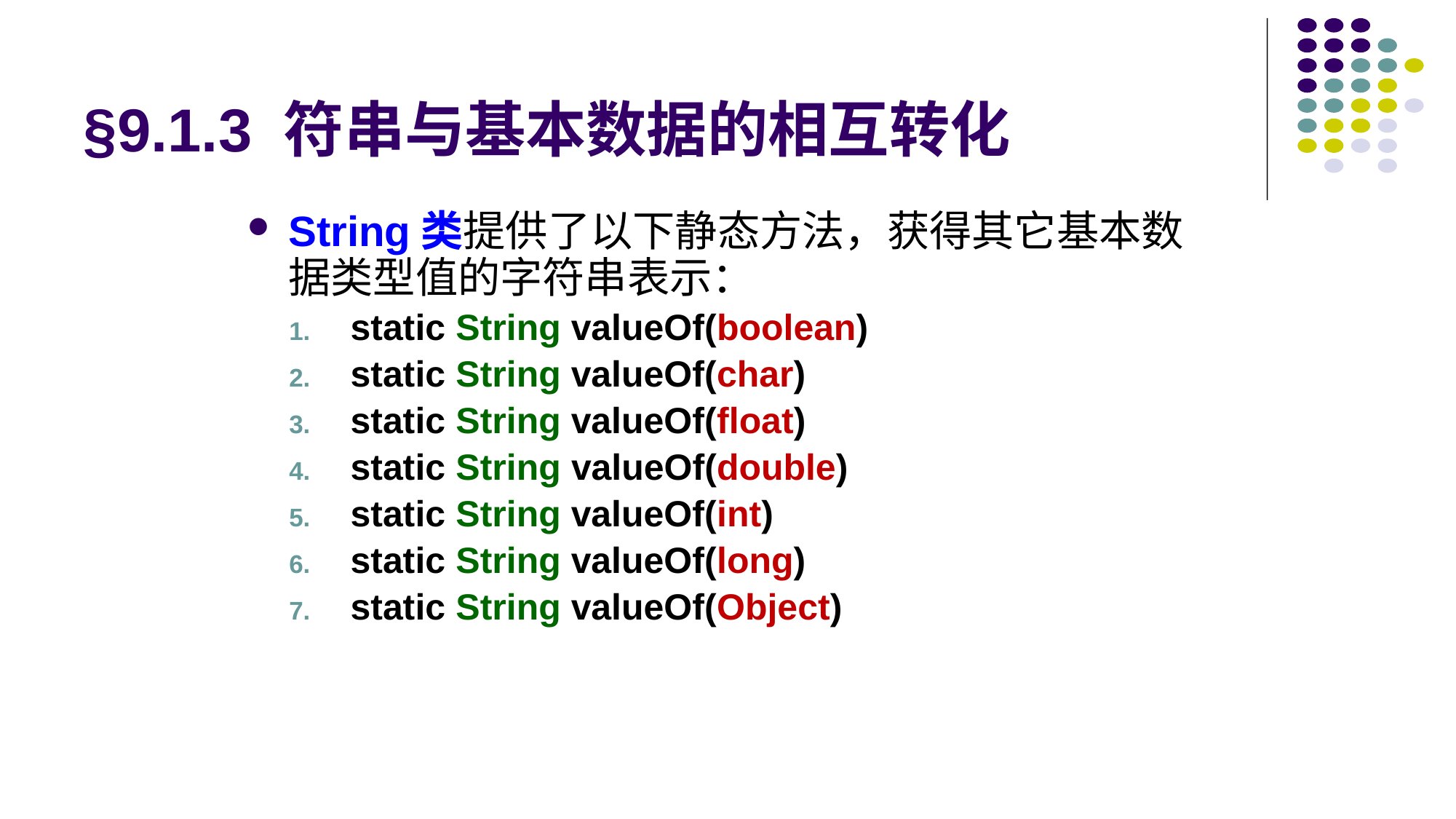

# §9.1.3 符串与基本数据的相互转化
String类提供了以下静态方法，获得其它基本数据类型值的字符串表示：
static String valueOf(boolean)
static String valueOf(char)
static String valueOf(float)
static String valueOf(double)
static String valueOf(int)
static String valueOf(long)
static String valueOf(Object)
29